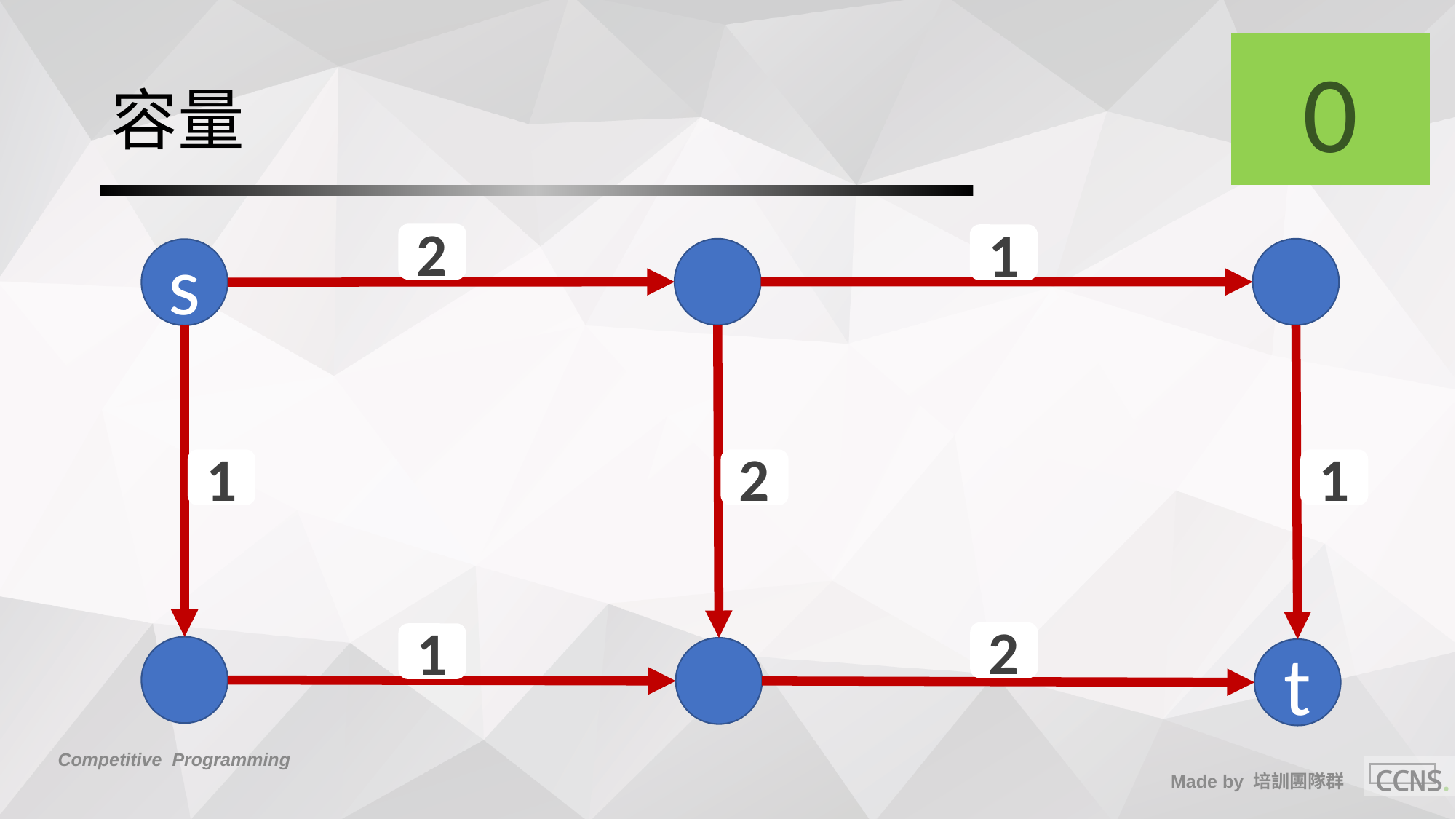

0
# 容量

2
1

s
1
2
1
2
1

t